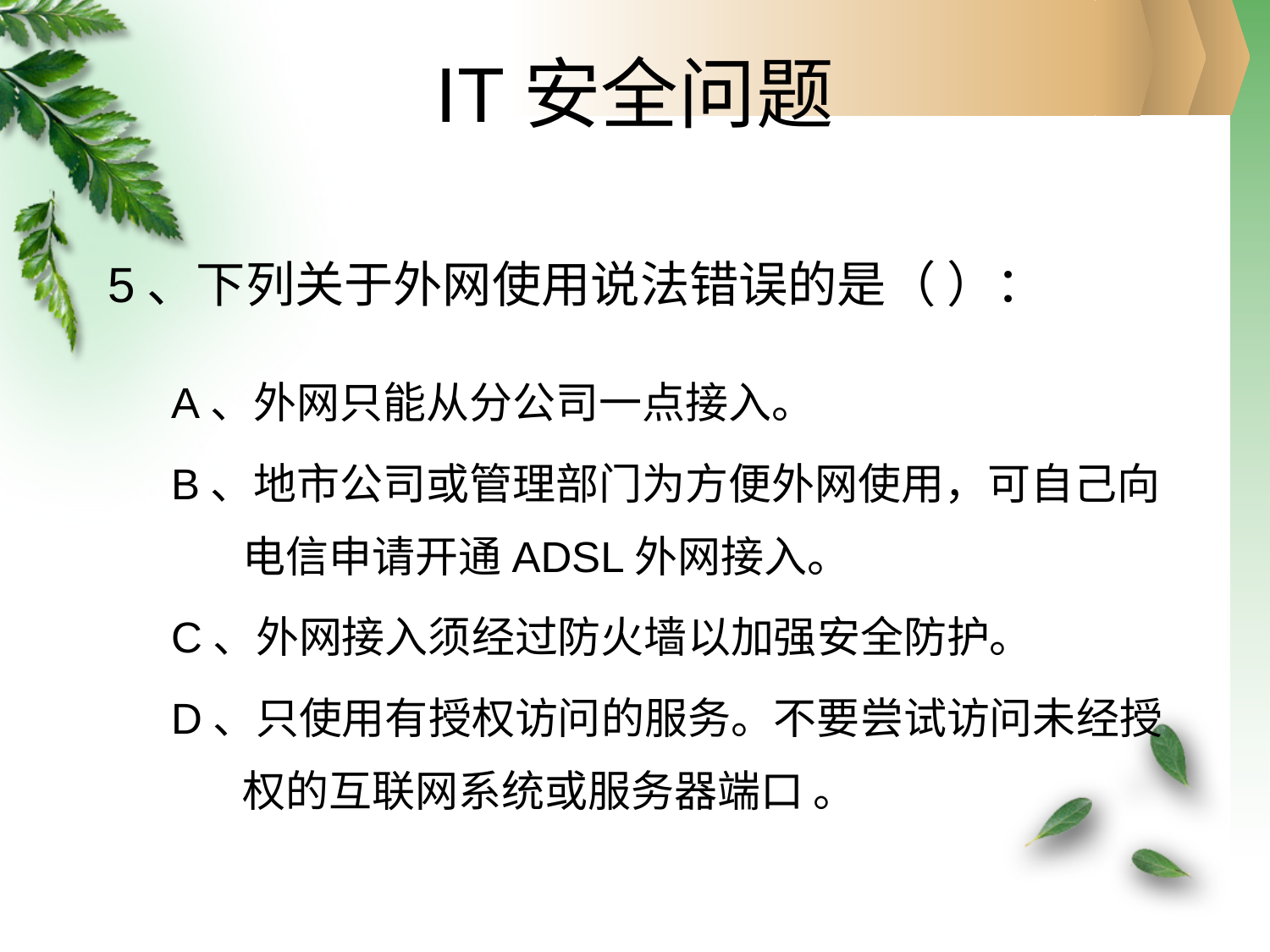

# IT安全问题
5、下列关于外网使用说法错误的是（ ）：

A、外网只能从分公司一点接入。
B、地市公司或管理部门为方便外网使用，可自己向电信申请开通ADSL外网接入。
C、外网接入须经过防火墙以加强安全防护。
D、只使用有授权访问的服务。不要尝试访问未经授权的互联网系统或服务器端口 。
65